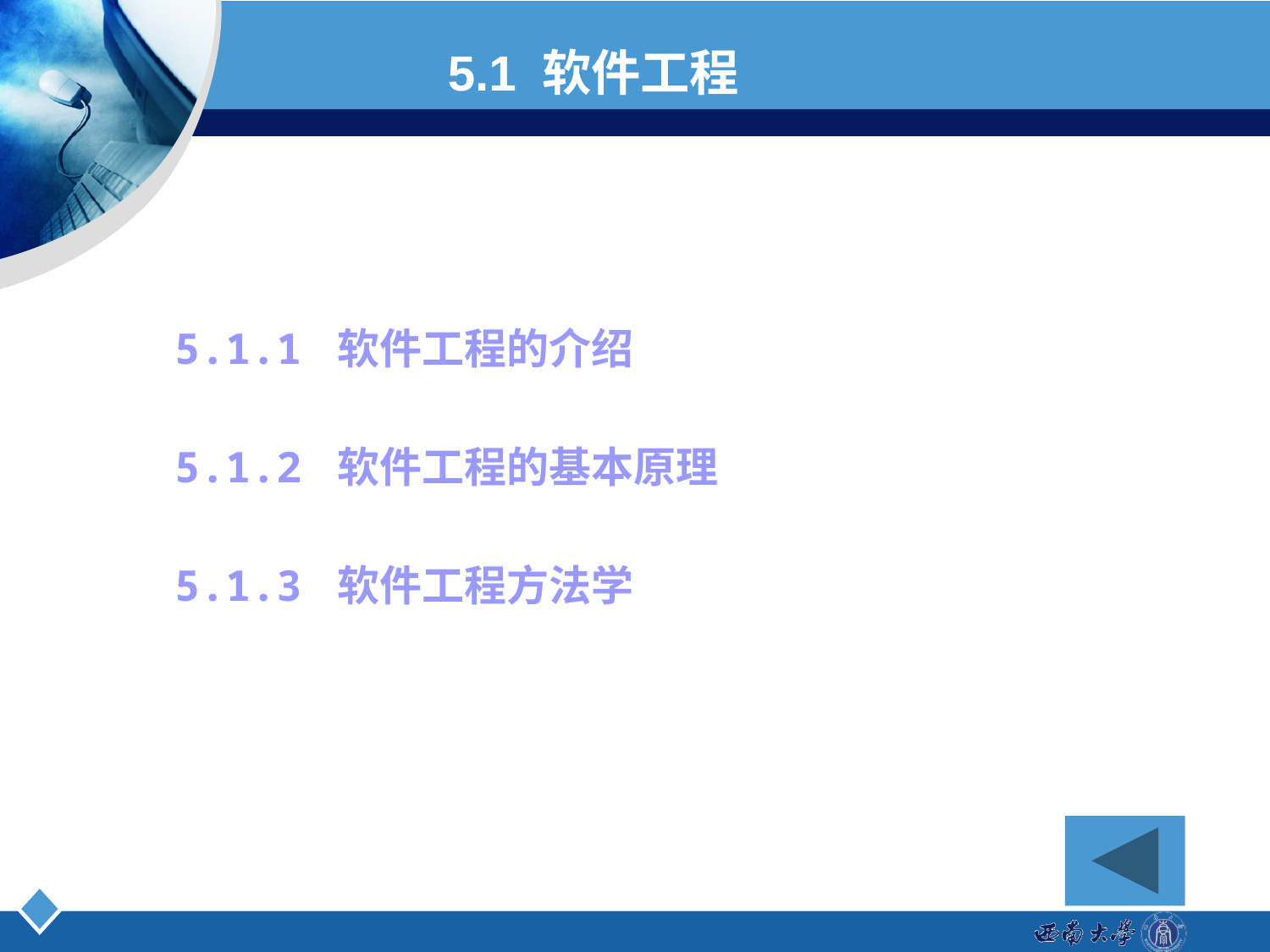

# 5.1 软件工程
5.1.1 软件工程的介绍

5.1.2 软件工程的基本原理

5.1.3 软件工程方法学